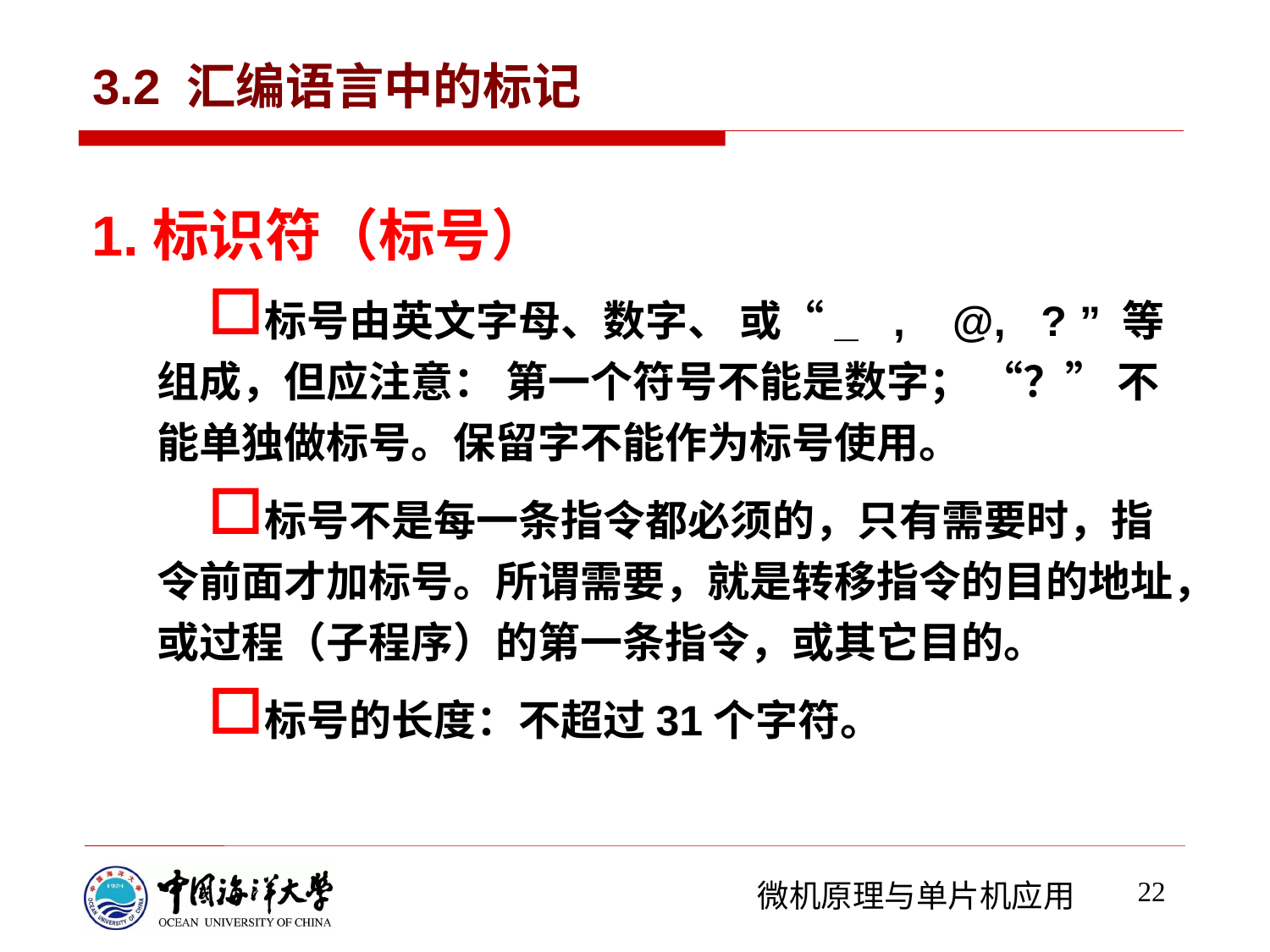

# 3.2 汇编语言中的标记
1.标识符（标号）
标号由英文字母、数字、 或“_   ,    @,   ? ” 等组成，但应注意： 第一个符号不能是数字； “？” 不能单独做标号。保留字不能作为标号使用。
标号不是每一条指令都必须的，只有需要时，指令前面才加标号。所谓需要，就是转移指令的目的地址，或过程（子程序）的第一条指令，或其它目的。
标号的长度：不超过31个字符。
22